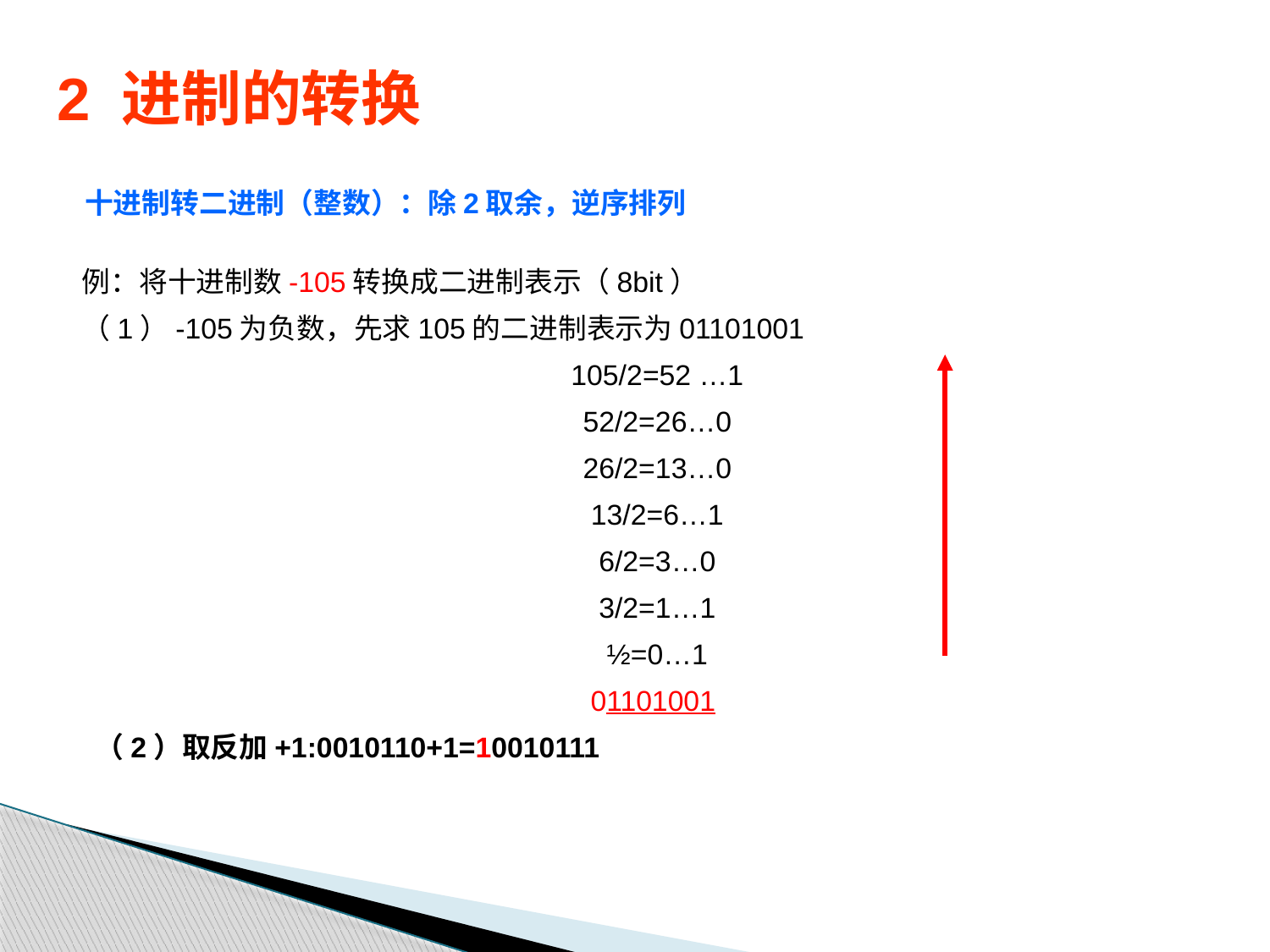

# 2 进制的转换
十进制转二进制（整数）：除2取余，逆序排列
例：将十进制数-105转换成二进制表示（8bit）
（1）-105为负数，先求105的二进制表示为01101001
105/2=52 …1
52/2=26…0
26/2=13…0
13/2=6…1
6/2=3…0
3/2=1…1
½=0…1
01101001
 （2）取反加+1:0010110+1=10010111